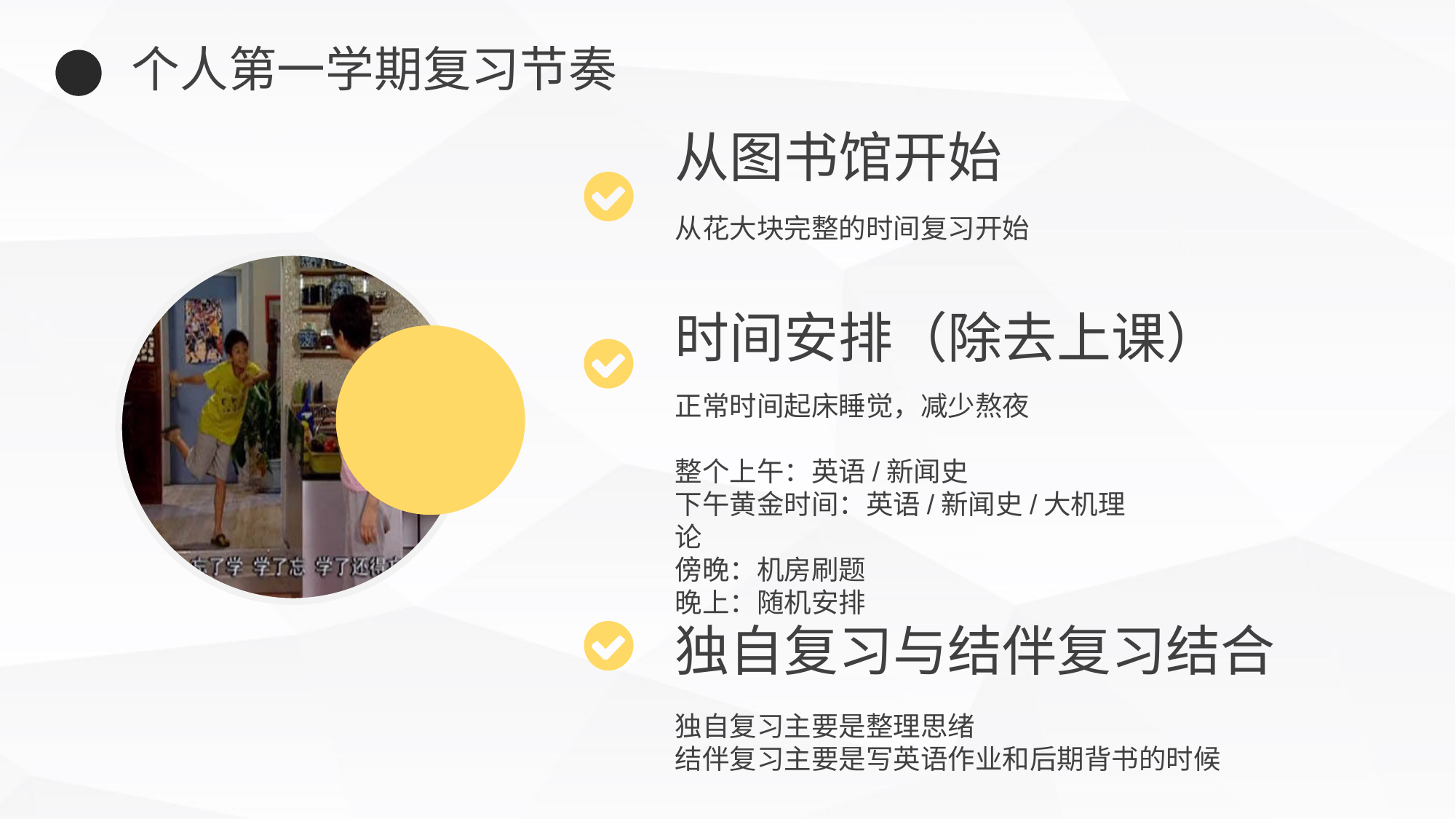

个人第一学期复习节奏

从图书馆开始

从花大块完整的时间复习开始

时间安排（除去上课）

正常时间起床睡觉，减少熬夜

整个上午：英语/新闻史
下午黄金时间：英语/新闻史/大机理论
傍晚：机房刷题
晚上：随机安排
独自复习与结伴复习结合

独自复习主要是整理思绪
结伴复习主要是写英语作业和后期背书的时候